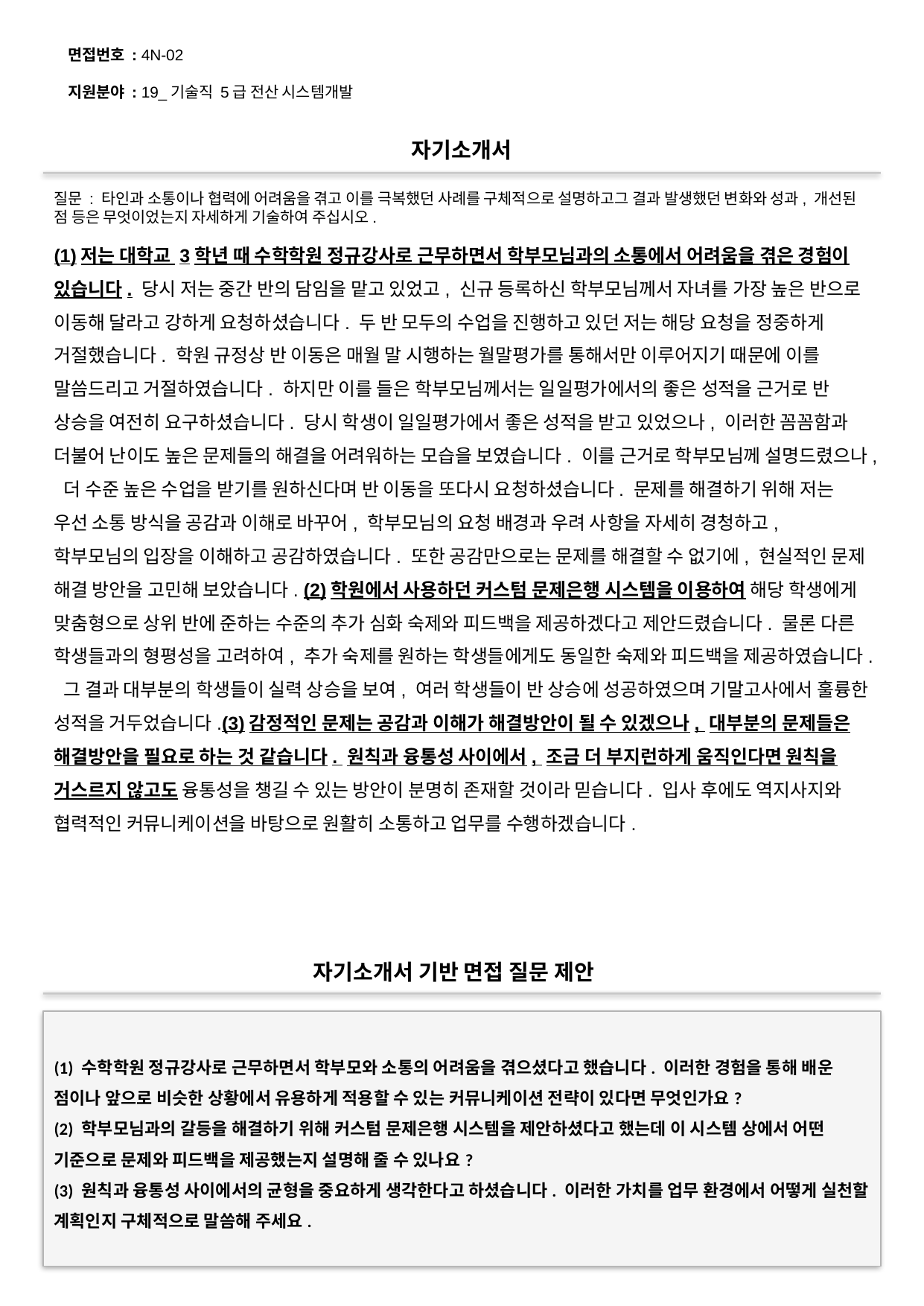

면접번호 : 4N-02

지원분야 : 19_기술직 5급 전산 시스템개발
#

자기소개서

질문 : 타인과 소통이나 협력에 어려움을 겪고 이를 극복했던 사례를 구체적으로 설명하고그 결과 발생했던 변화와 성과, 개선된 점 등은 무엇이었는지 자세하게 기술하여 주십시오.

(1)저는 대학교 3학년 때 수학학원 정규강사로 근무하면서 학부모님과의 소통에서 어려움을 겪은 경험이 있습니다. 당시 저는 중간 반의 담임을 맡고 있었고, 신규 등록하신 학부모님께서 자녀를 가장 높은 반으로 이동해 달라고 강하게 요청하셨습니다. 두 반 모두의 수업을 진행하고 있던 저는 해당 요청을 정중하게 거절했습니다. 학원 규정상 반 이동은 매월 말 시행하는 월말평가를 통해서만 이루어지기 때문에 이를 말씀드리고 거절하였습니다. 하지만 이를 들은 학부모님께서는 일일평가에서의 좋은 성적을 근거로 반 상승을 여전히 요구하셨습니다. 당시 학생이 일일평가에서 좋은 성적을 받고 있었으나, 이러한 꼼꼼함과 더불어 난이도 높은 문제들의 해결을 어려워하는 모습을 보였습니다. 이를 근거로 학부모님께 설명드렸으나, 더 수준 높은 수업을 받기를 원하신다며 반 이동을 또다시 요청하셨습니다. 문제를 해결하기 위해 저는 우선 소통 방식을 공감과 이해로 바꾸어, 학부모님의 요청 배경과 우려 사항을 자세히 경청하고, 학부모님의 입장을 이해하고 공감하였습니다. 또한 공감만으로는 문제를 해결할 수 없기에, 현실적인 문제 해결 방안을 고민해 보았습니다. (2)학원에서 사용하던 커스텀 문제은행 시스템을 이용하여 해당 학생에게 맞춤형으로 상위 반에 준하는 수준의 추가 심화 숙제와 피드백을 제공하겠다고 제안드렸습니다. 물론 다른 학생들과의 형평성을 고려하여, 추가 숙제를 원하는 학생들에게도 동일한 숙제와 피드백을 제공하였습니다. 그 결과 대부분의 학생들이 실력 상승을 보여, 여러 학생들이 반 상승에 성공하였으며 기말고사에서 훌륭한 성적을 거두었습니다.(3)감정적인 문제는 공감과 이해가 해결방안이 될 수 있겠으나, 대부분의 문제들은 해결방안을 필요로 하는 것 같습니다. 원칙과 융통성 사이에서, 조금 더 부지런하게 움직인다면 원칙을 거스르지 않고도 융통성을 챙길 수 있는 방안이 분명히 존재할 것이라 믿습니다. 입사 후에도 역지사지와 협력적인 커뮤니케이션을 바탕으로 원활히 소통하고 업무를 수행하겠습니다.

자기소개서 기반 면접 질문 제안

(1) 수학학원 정규강사로 근무하면서 학부모와 소통의 어려움을 겪으셨다고 했습니다. 이러한 경험을 통해 배운 점이나 앞으로 비슷한 상황에서 유용하게 적용할 수 있는 커뮤니케이션 전략이 있다면 무엇인가요?
(2) 학부모님과의 갈등을 해결하기 위해 커스텀 문제은행 시스템을 제안하셨다고 했는데 이 시스템 상에서 어떤 기준으로 문제와 피드백을 제공했는지 설명해 줄 수 있나요?
(3) 원칙과 융통성 사이에서의 균형을 중요하게 생각한다고 하셨습니다. 이러한 가치를 업무 환경에서 어떻게 실천할 계획인지 구체적으로 말씀해 주세요.